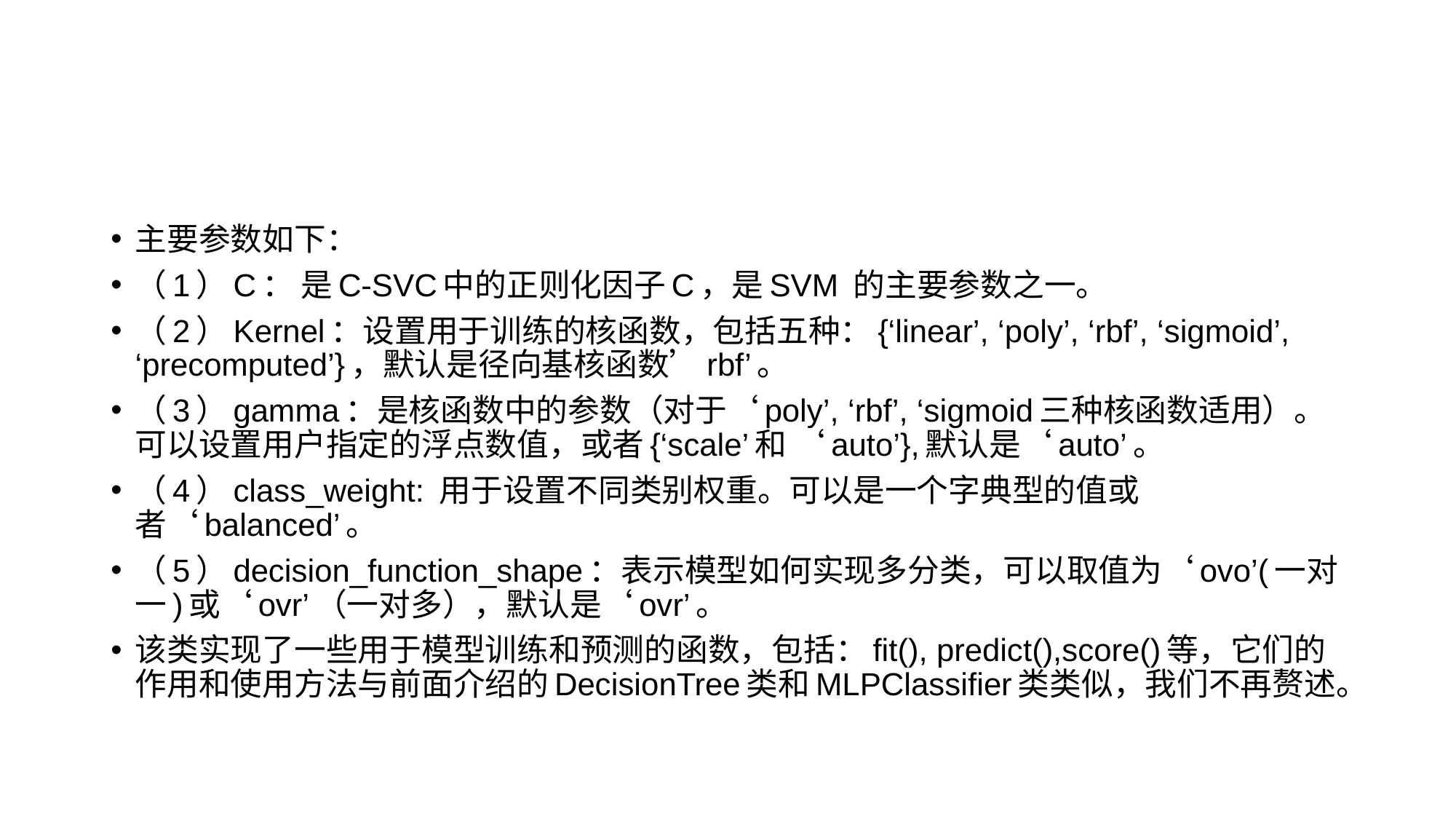

#
主要参数如下：
（1）C： 是C-SVC中的正则化因子C，是SVM 的主要参数之一。
（2）Kernel：设置用于训练的核函数，包括五种：{‘linear’, ‘poly’, ‘rbf’, ‘sigmoid’, ‘precomputed’}，默认是径向基核函数’rbf’。
（3）gamma：是核函数中的参数（对于‘poly’, ‘rbf’, ‘sigmoid三种核函数适用）。可以设置用户指定的浮点数值，或者{‘scale’和 ‘auto’},默认是‘auto’。
（4）class_weight: 用于设置不同类别权重。可以是一个字典型的值或者‘balanced’。
（5）decision_function_shape：表示模型如何实现多分类，可以取值为‘ovo’(一对一)或‘ovr’（一对多），默认是‘ovr’。
该类实现了一些用于模型训练和预测的函数，包括：fit(), predict(),score()等，它们的作用和使用方法与前面介绍的DecisionTree类和MLPClassifier类类似，我们不再赘述。